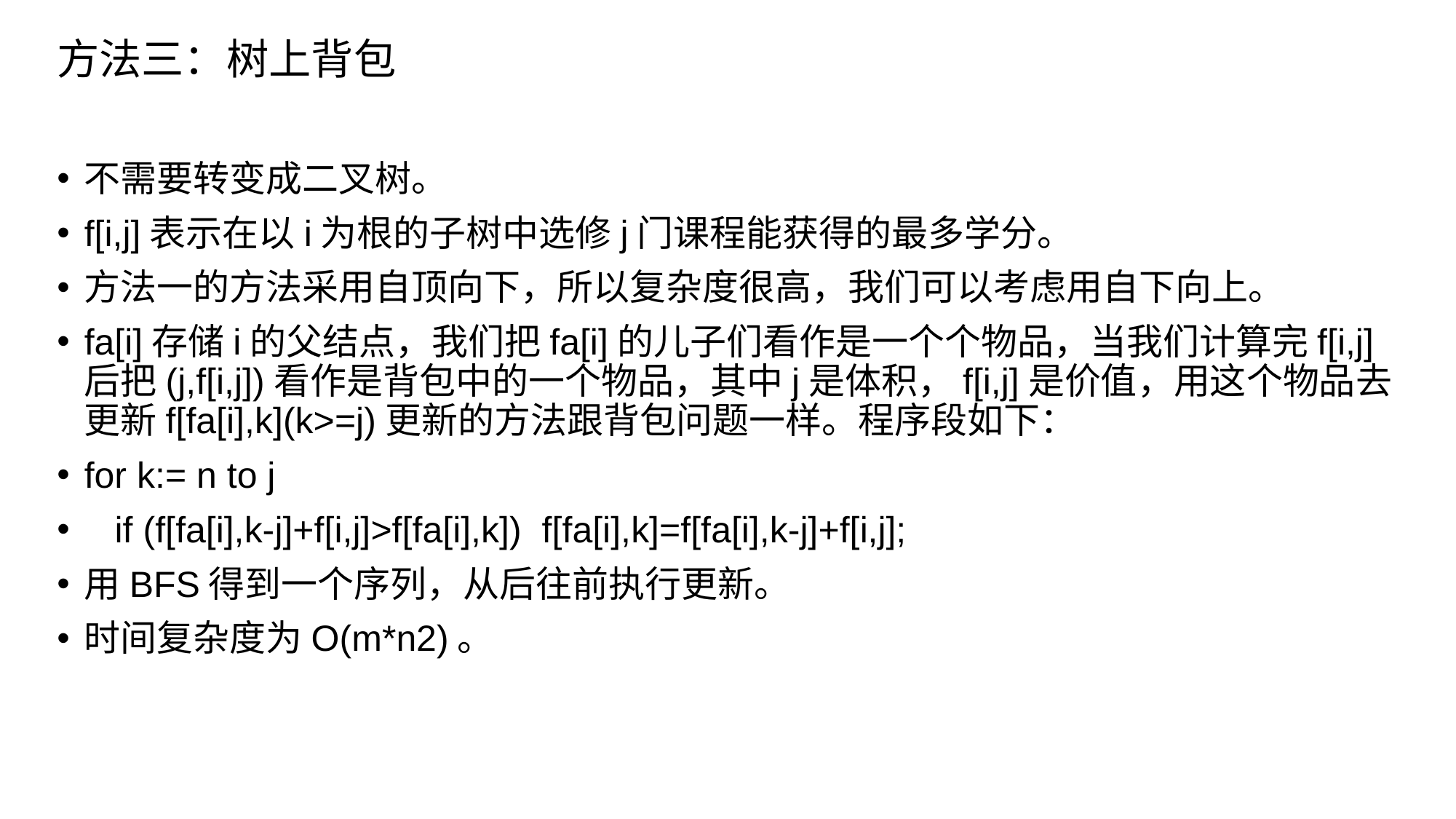

方法三：树上背包

不需要转变成二叉树。
f[i,j]表示在以i为根的子树中选修j门课程能获得的最多学分。
方法一的方法采用自顶向下，所以复杂度很高，我们可以考虑用自下向上。
fa[i]存储i的父结点，我们把fa[i]的儿子们看作是一个个物品，当我们计算完f[i,j]后把(j,f[i,j])看作是背包中的一个物品，其中j是体积，f[i,j]是价值，用这个物品去更新f[fa[i],k](k>=j)更新的方法跟背包问题一样。程序段如下：
for k:= n to j
   if (f[fa[i],k-j]+f[i,j]>f[fa[i],k])  f[fa[i],k]=f[fa[i],k-j]+f[i,j];
用BFS得到一个序列，从后往前执行更新。
时间复杂度为O(m*n2)。